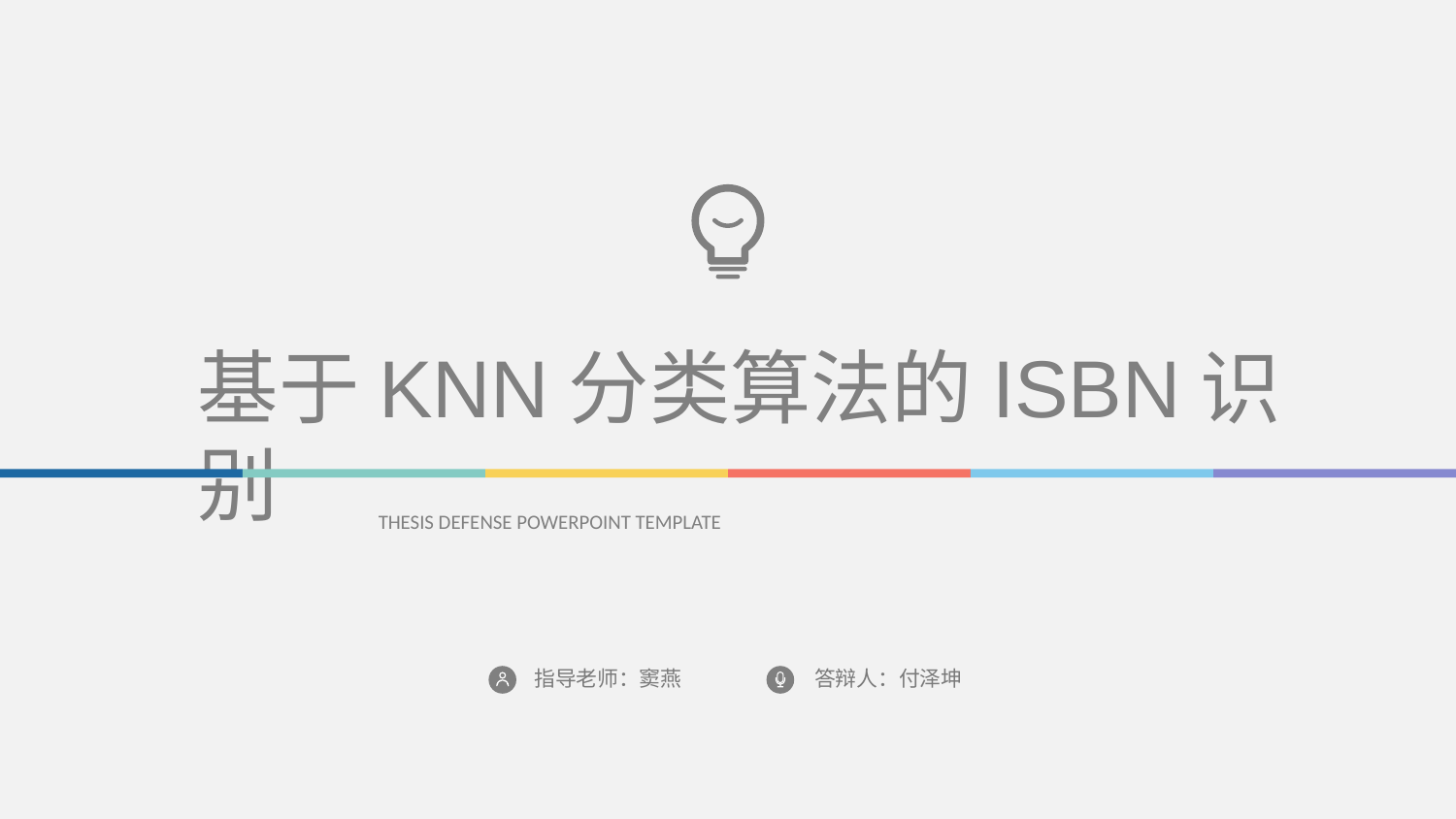

基于KNN分类算法的ISBN识别

THESIS DEFENSE POWERPOINT TEMPLATE
指导老师：窦燕
答辩人：付泽坤